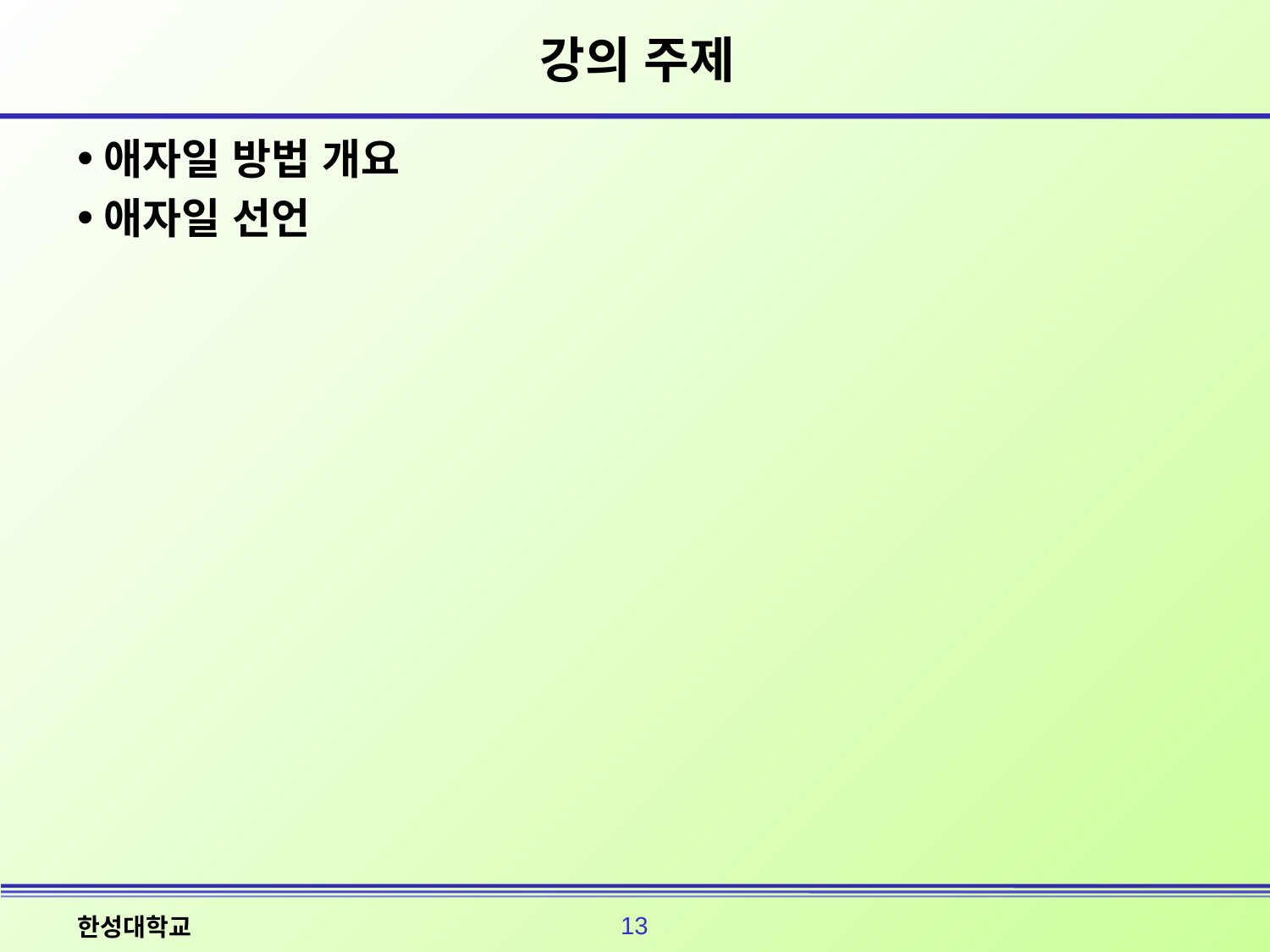

# 강의 주제
애자일 방법 개요
애자일 선언